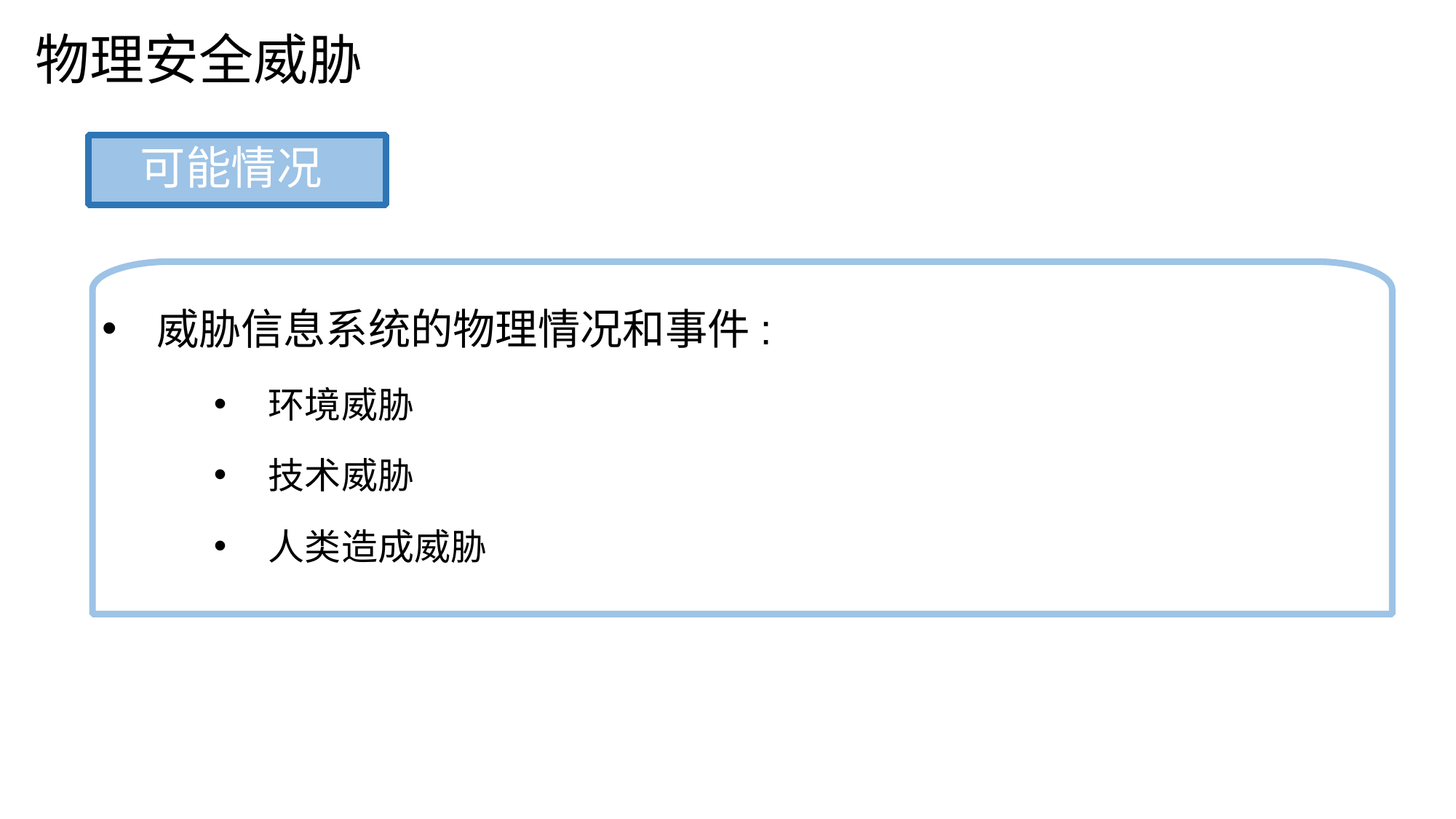

物理安全威胁

可能情况
威胁信息系统的物理情况和事件:
环境威胁
技术威胁
人类造成威胁